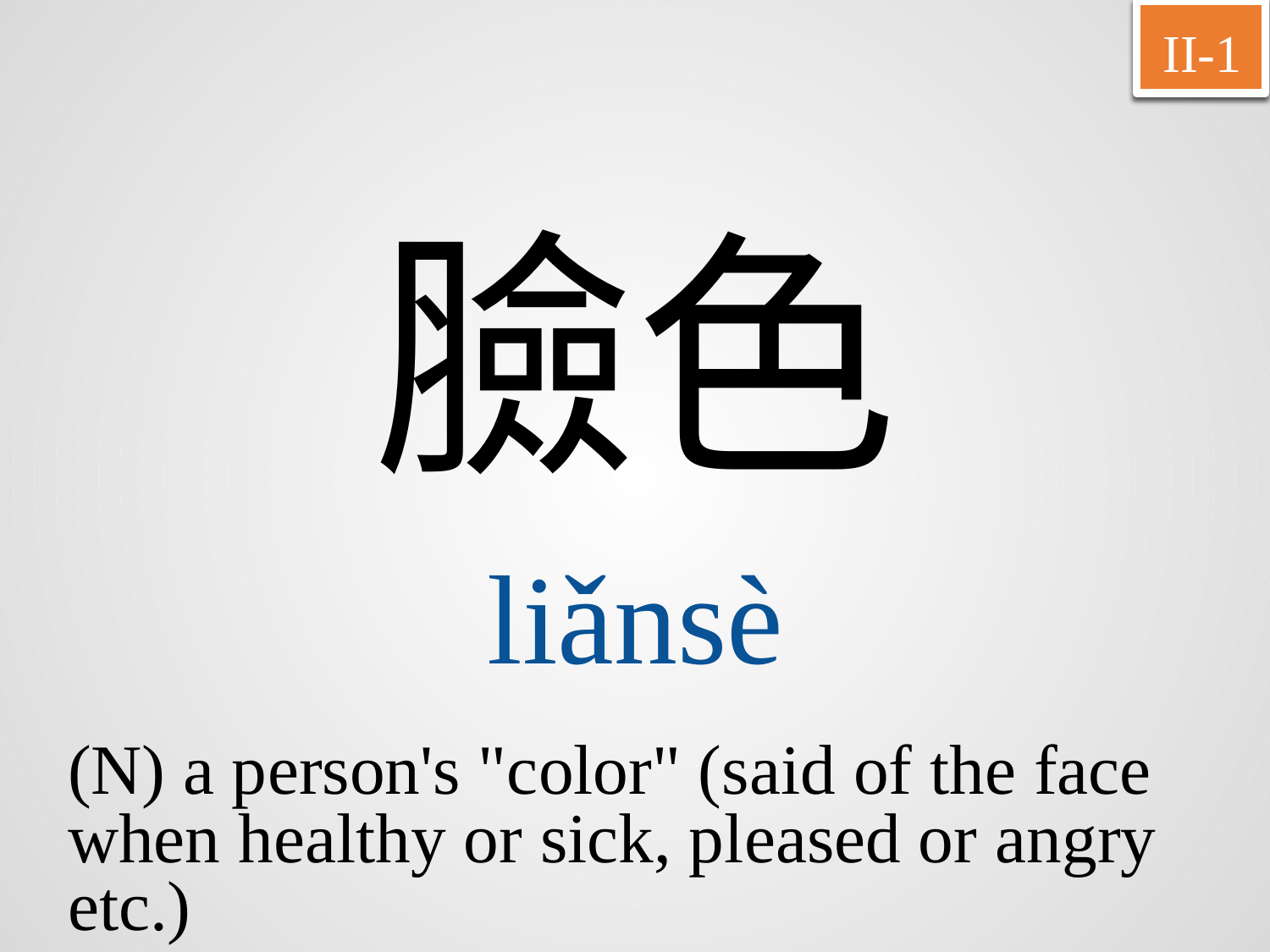

II-1

臉色
liǎnsè
(N) a person's "color" (said of the face
when healthy or sick, pleased or angry
etc.)